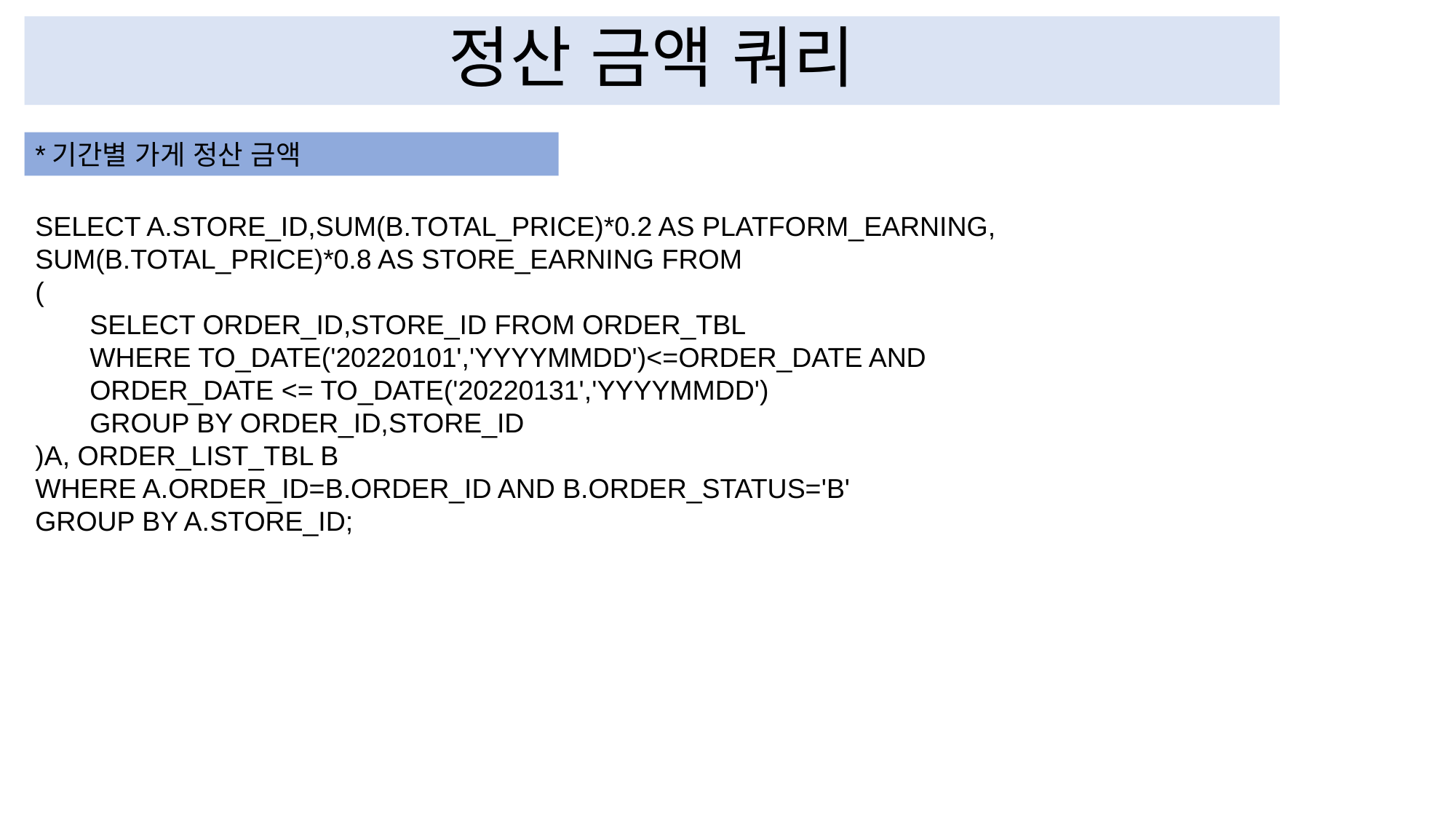

# 정산 금액 쿼리
*기간별 가게 정산 금액
SELECT A.STORE_ID,SUM(B.TOTAL_PRICE)*0.2 AS PLATFORM_EARNING, SUM(B.TOTAL_PRICE)*0.8 AS STORE_EARNING FROM
(
SELECT ORDER_ID,STORE_ID FROM ORDER_TBL
WHERE TO_DATE('20220101','YYYYMMDD')<=ORDER_DATE AND
ORDER_DATE <= TO_DATE('20220131','YYYYMMDD')
GROUP BY ORDER_ID,STORE_ID
)A, ORDER_LIST_TBL B
WHERE A.ORDER_ID=B.ORDER_ID AND B.ORDER_STATUS='B'
GROUP BY A.STORE_ID;